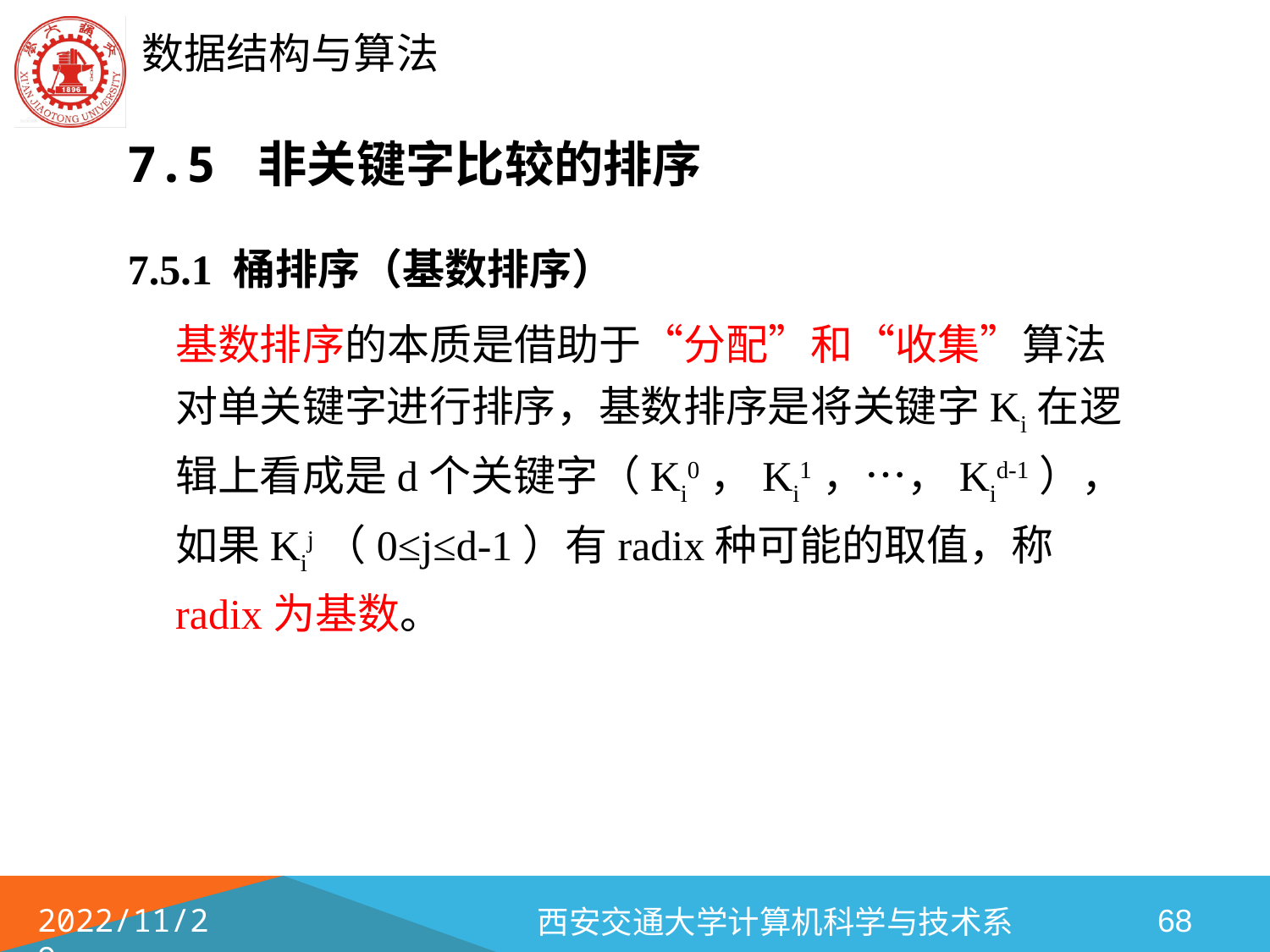

# 7.5 非关键字比较的排序
7.5.1 桶排序（基数排序）
	基数排序的本质是借助于“分配”和“收集”算法对单关键字进行排序，基数排序是将关键字Ki在逻辑上看成是d个关键字（Ki0，Ki1，…，Kid-1），如果Kij（0≤j≤d-1）有radix种可能的取值，称radix为基数。